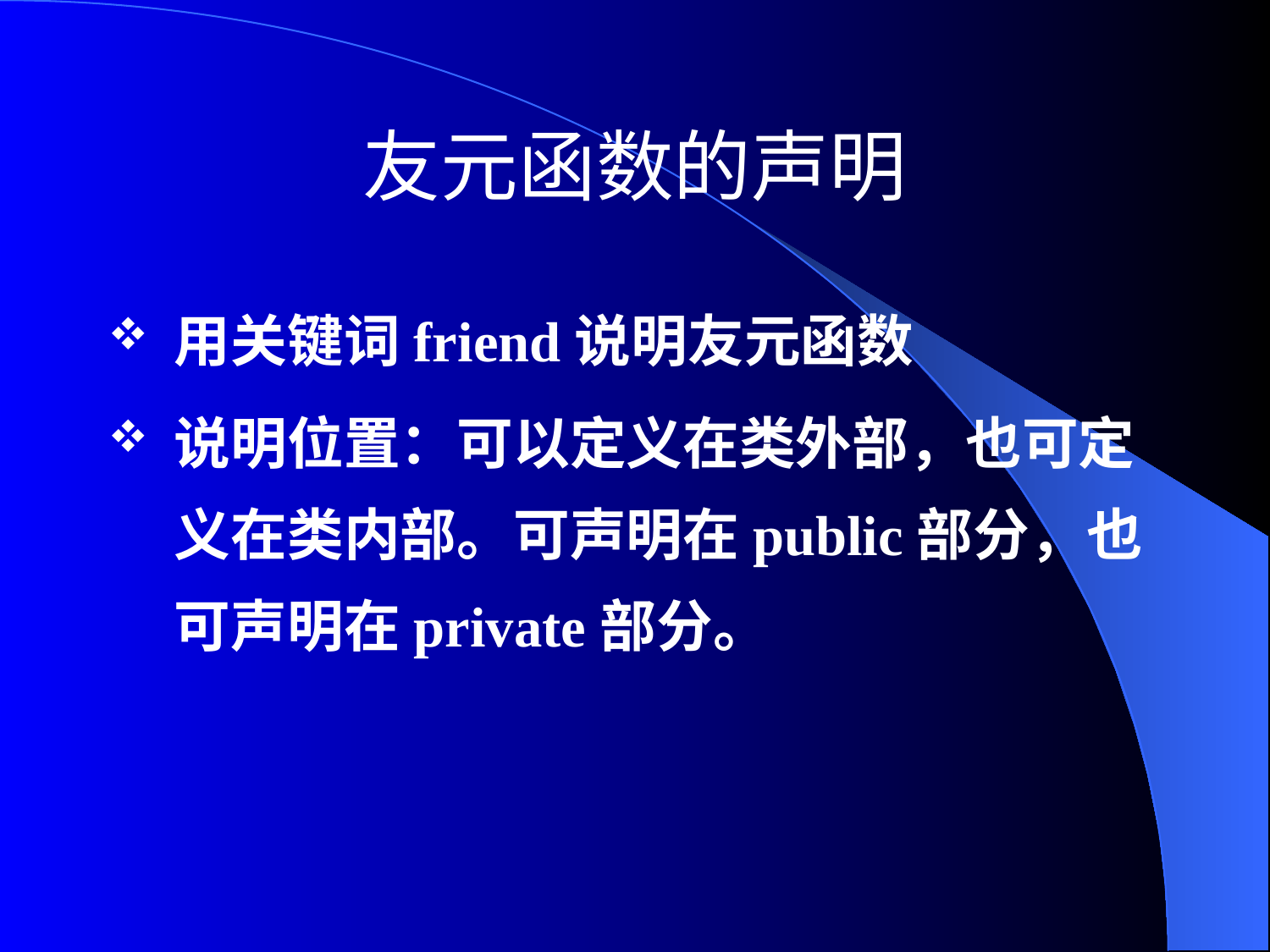

# 友元函数的声明
用关键词friend说明友元函数
说明位置：可以定义在类外部，也可定义在类内部。可声明在public部分，也可声明在private部分。